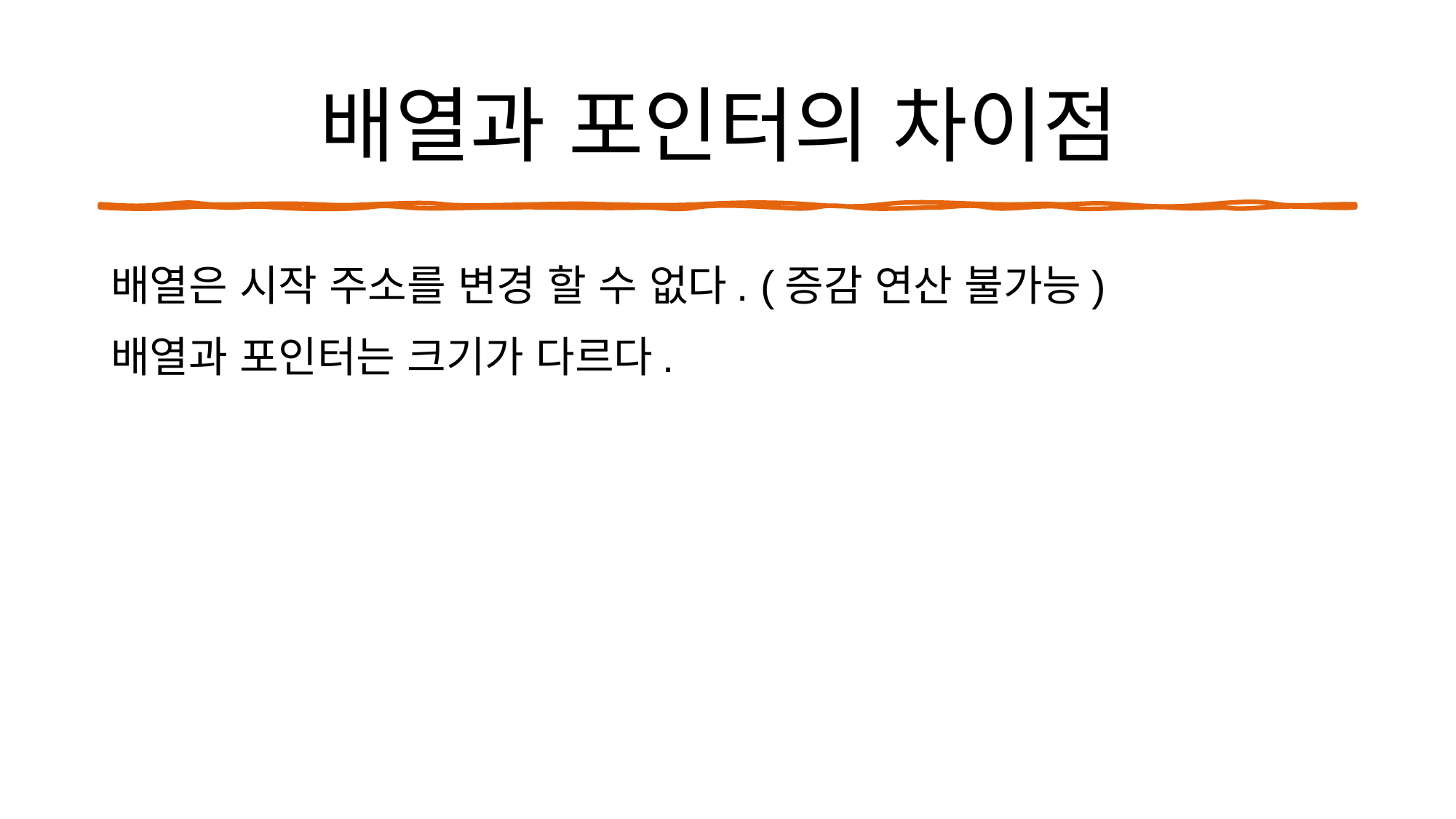

# 배열과 포인터의 차이점
배열은 시작 주소를 변경 할 수 없다. (증감 연산 불가능)
배열과 포인터는 크기가 다르다.